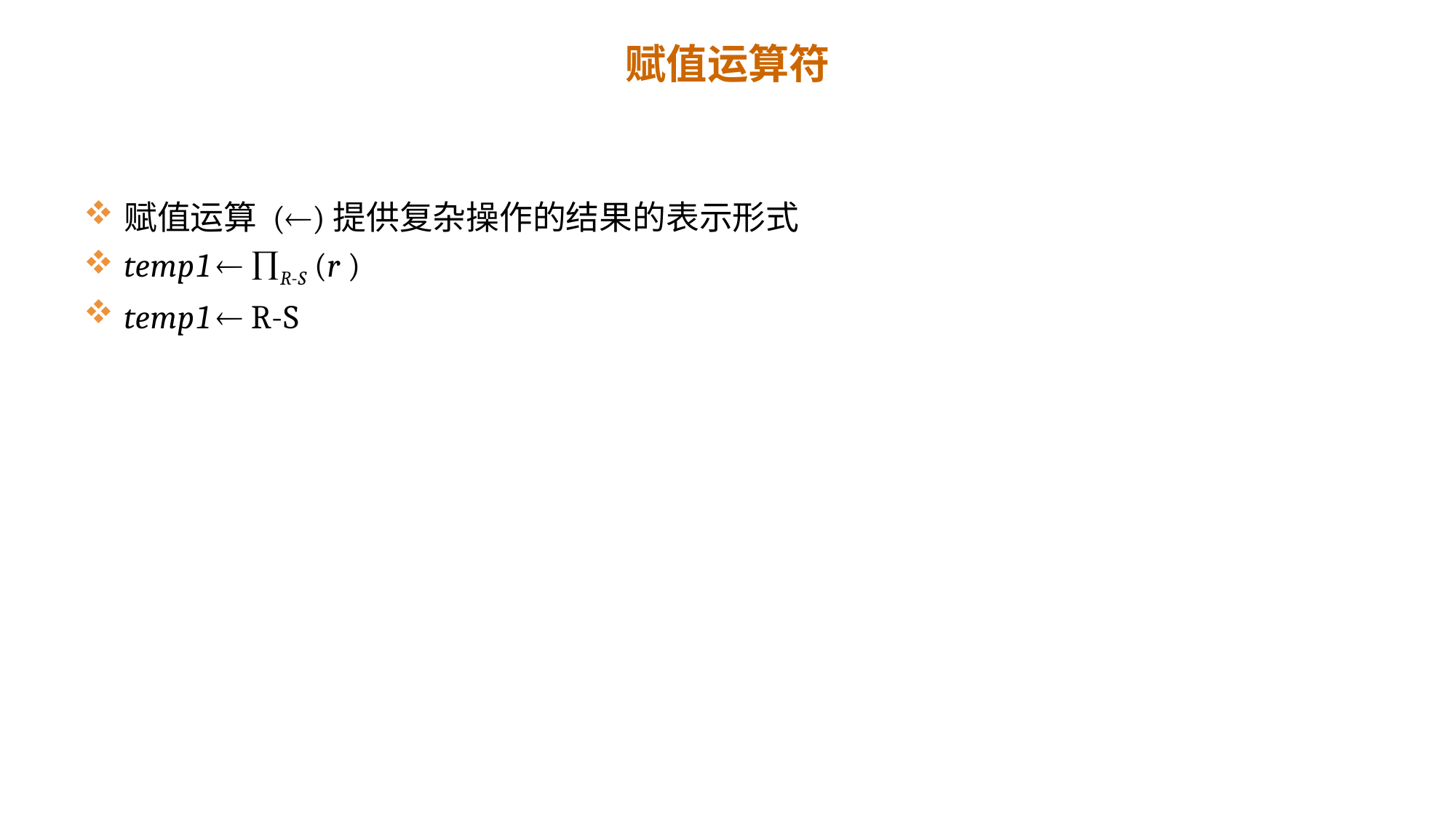

# 赋值运算符
赋值运算 (←)提供复杂操作的结果的表示形式
temp1 ← ∏R-S (r )
temp1 ← R-S